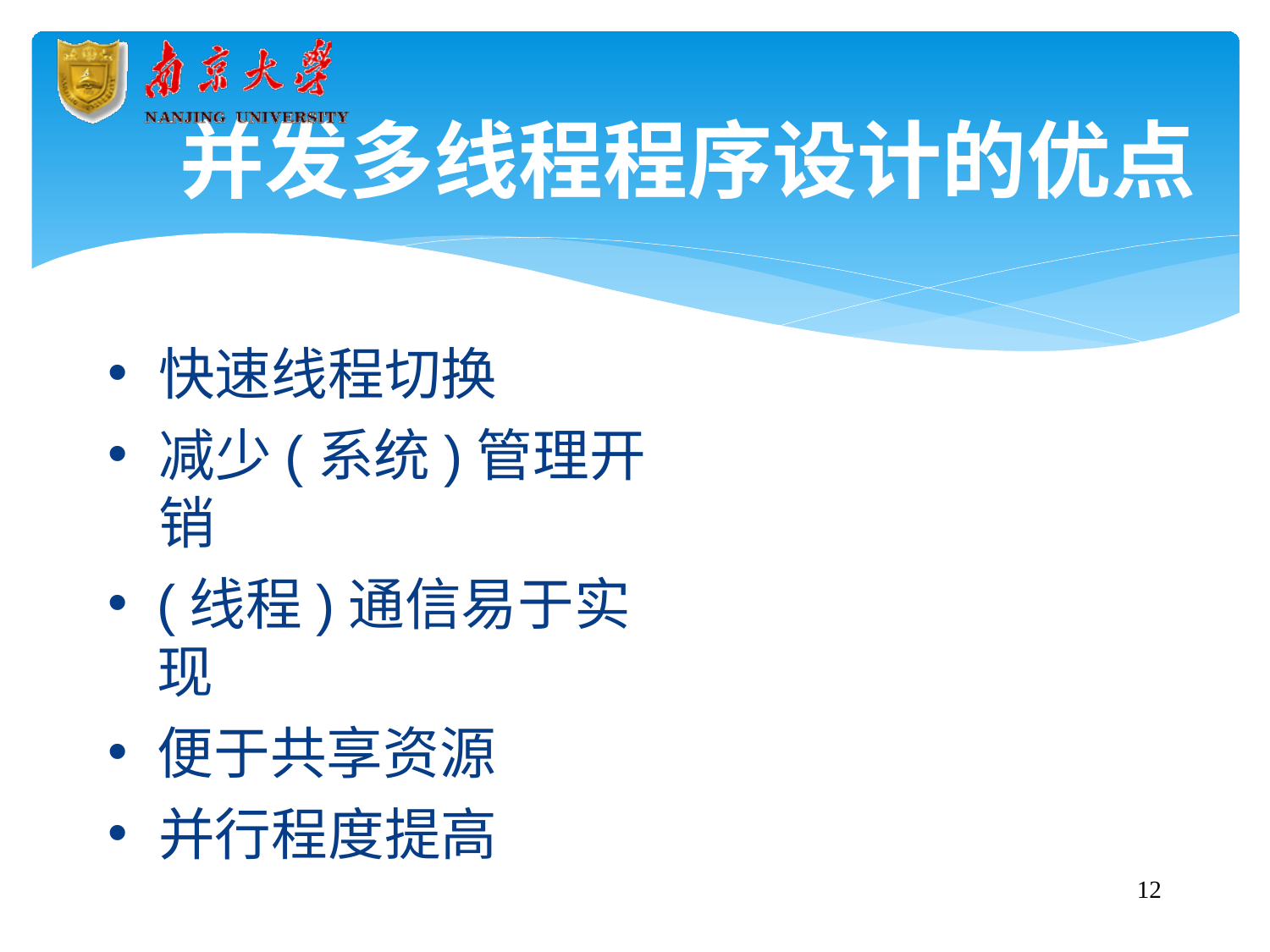

# 并发多线程程序设计的优点
快速线程切换
减少(系统)管理开销
(线程)通信易于实现
便于共享资源
并行程度提高
12